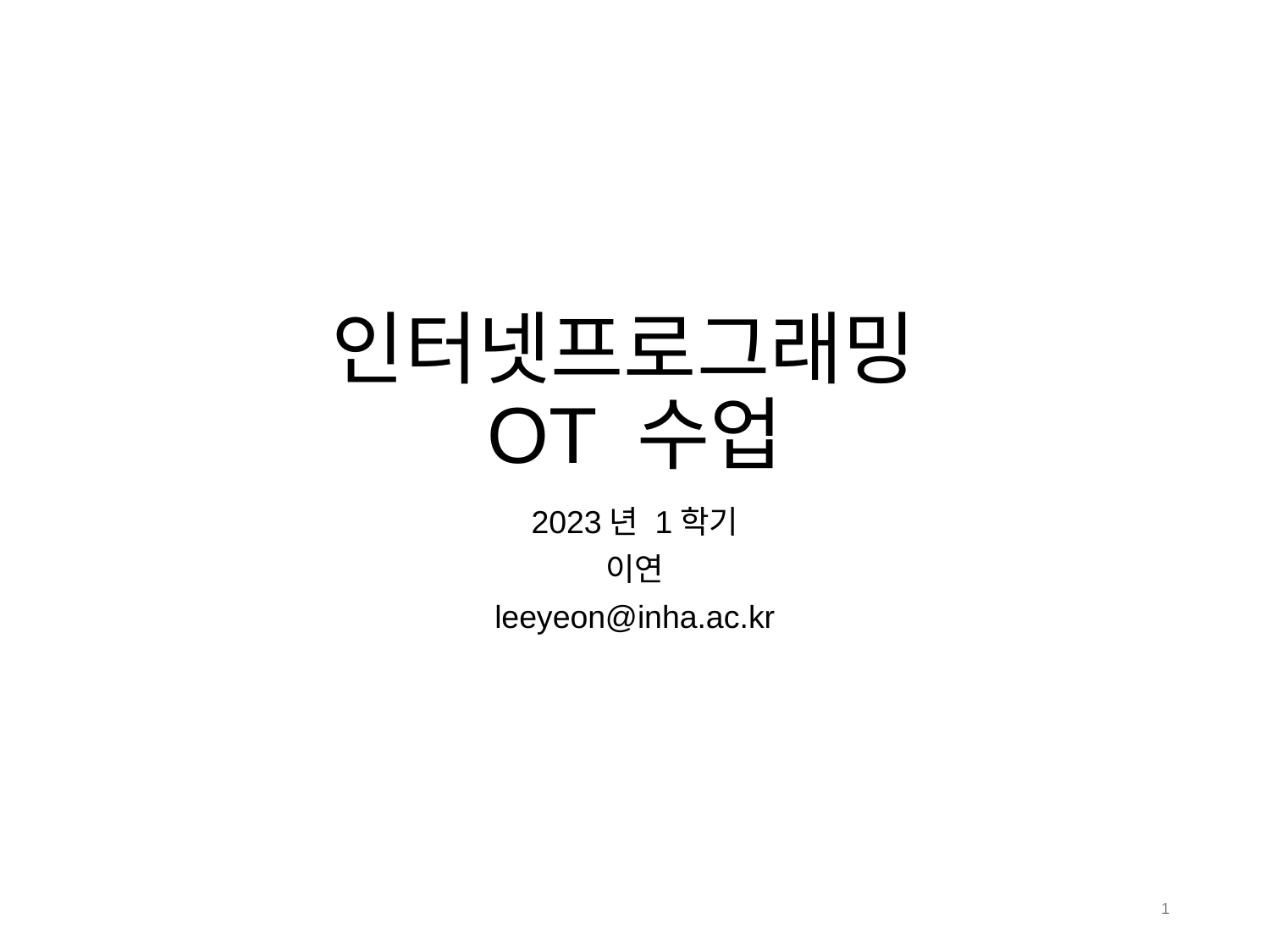

# 인터넷프로그래밍 OT 수업
2023년 1학기
이연
leeyeon@inha.ac.kr
1